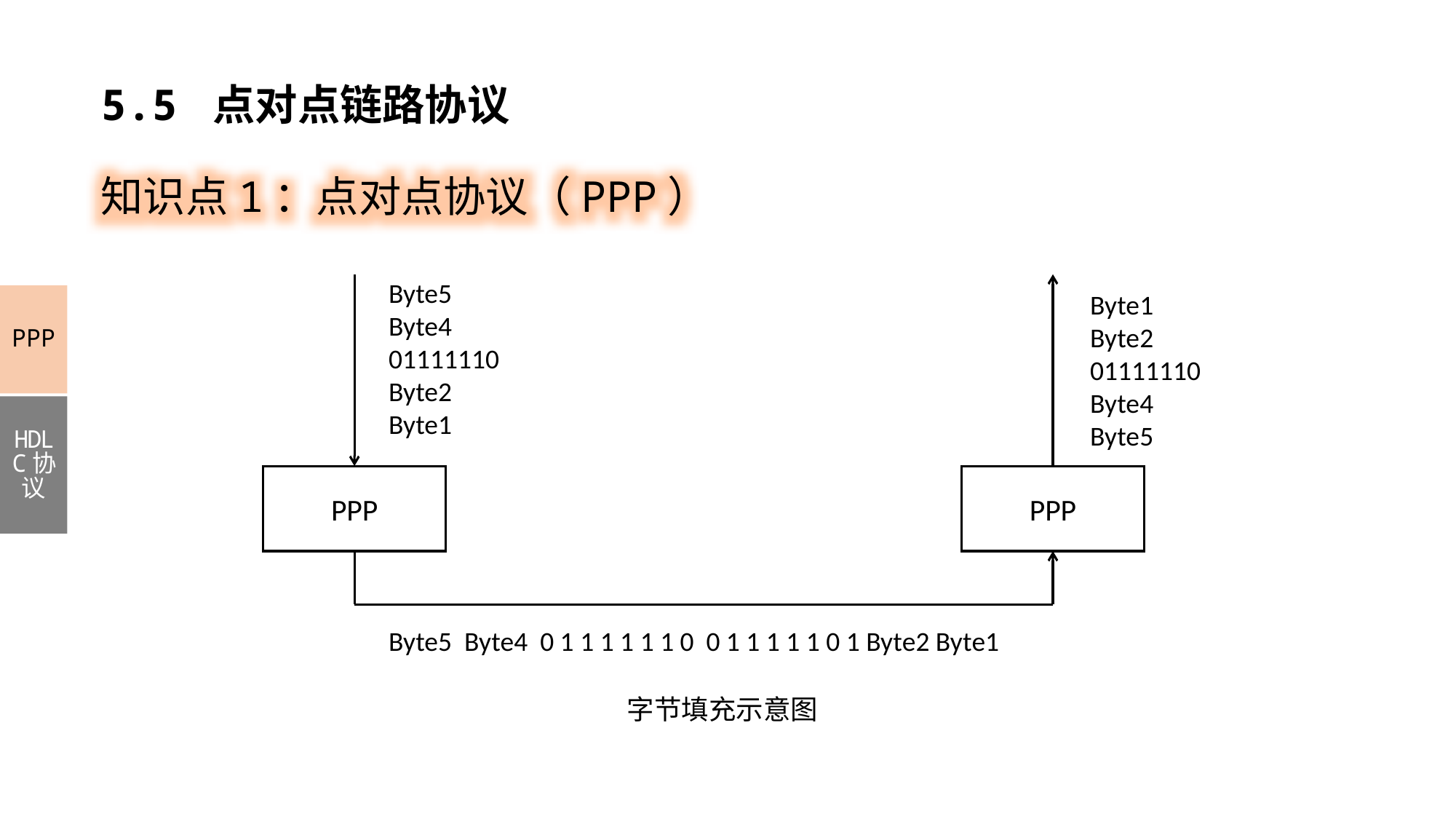

5.5 点对点链路协议
知识点1：点对点协议（PPP）
Byte5
Byte4
01111110
Byte2
Byte1
Byte1
Byte2
01111110
Byte4
Byte5
PPP
PPP
Byte5  Byte4  0 1 1 1 1 1 1 0  0 1 1 1 1 1 0 1 Byte2 Byte1
字节填充示意图
PPP
HDLC协议